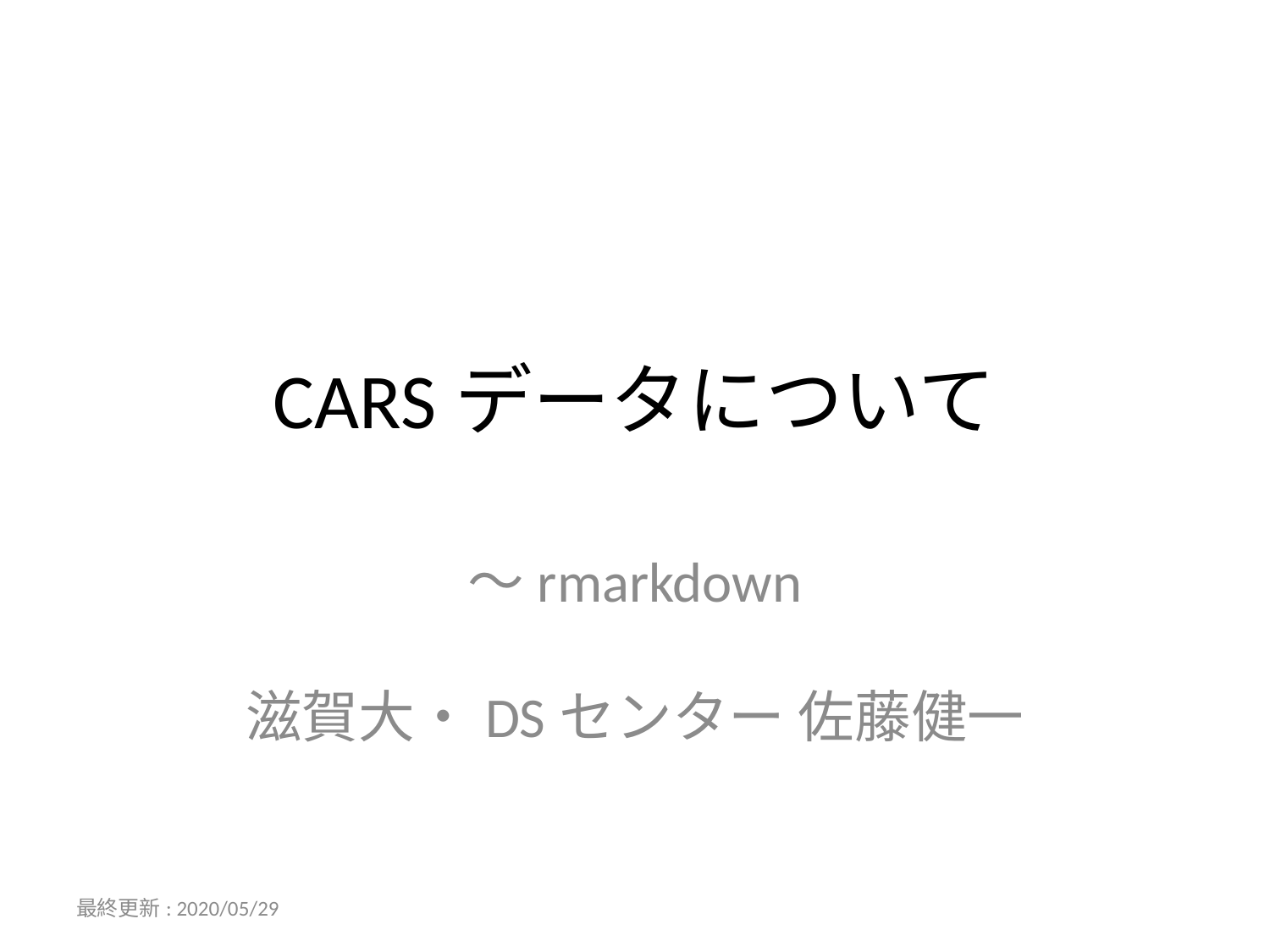

# CARSデータについて
～rmarkdown
滋賀大・DSセンター 佐藤健一
最終更新: 2020/05/29